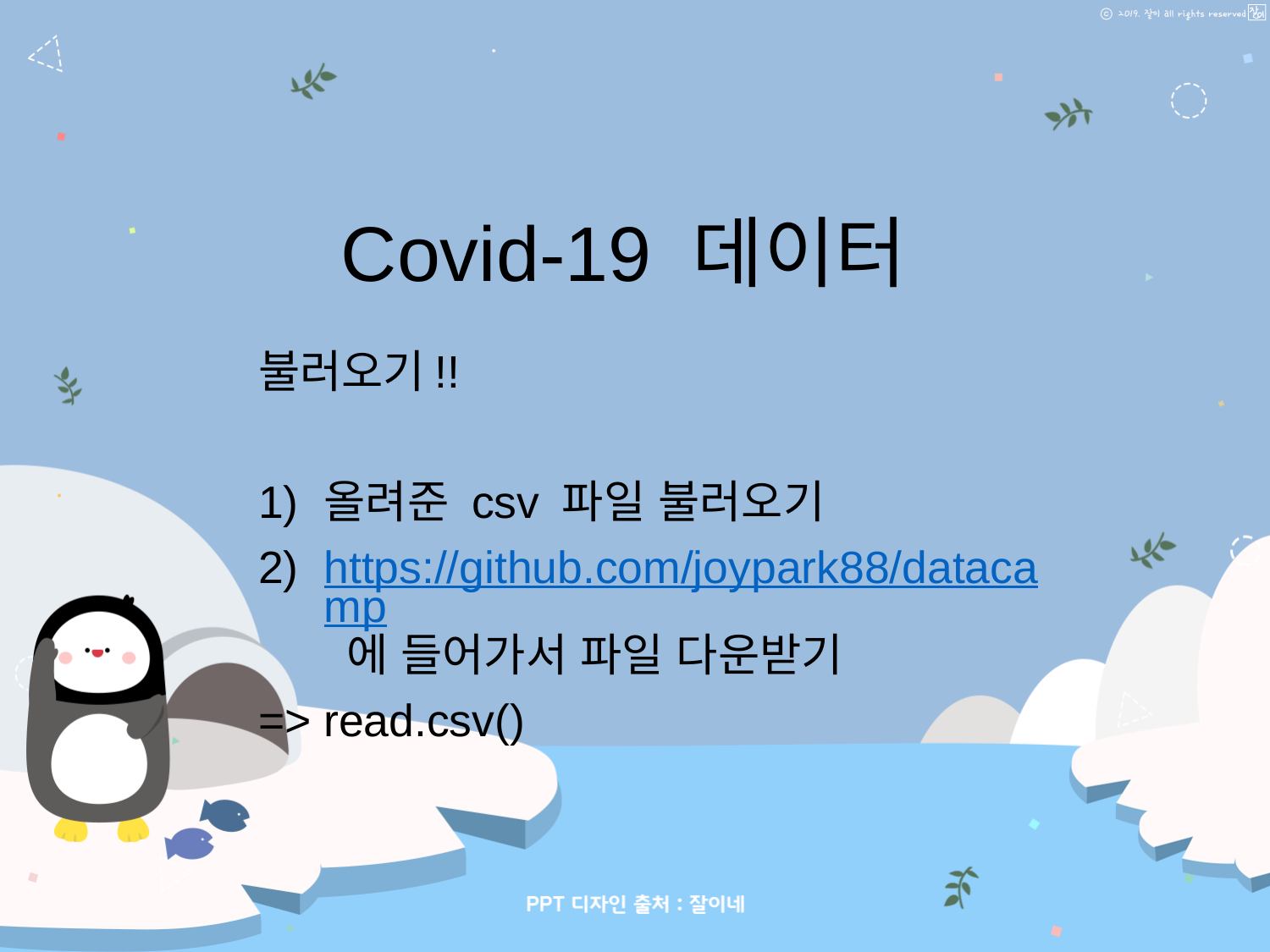

# Covid-19 데이터
불러오기!!

올려준 csv 파일 불러오기
https://github.com/joypark88/datacamp 에 들어가서 파일 다운받기
=> read.csv()